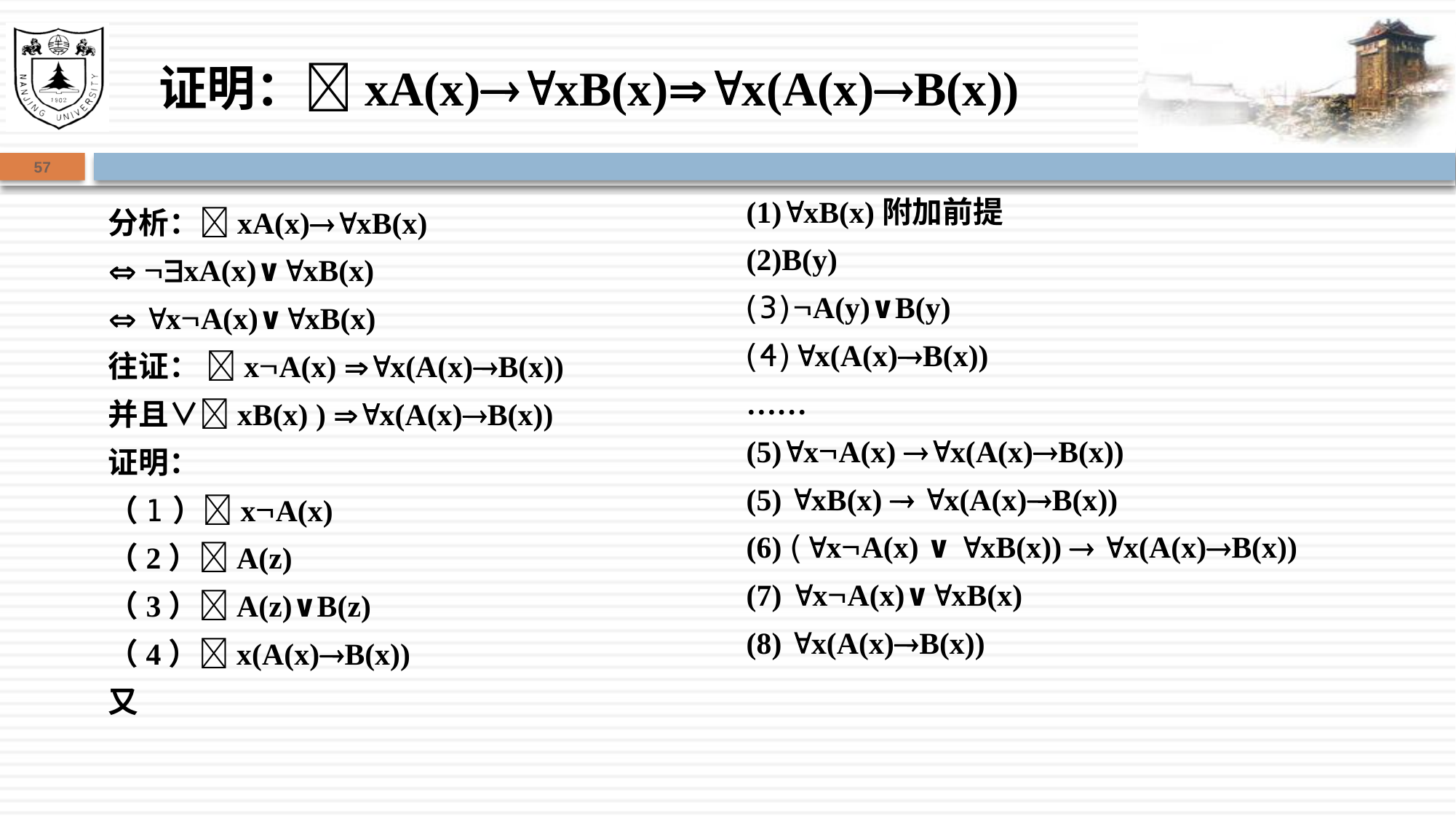

# 证明：∃xA(x)→∀xB(x)⇒∀x(A(x)→B(x))
57
分析：∃xA(x)→∀xB(x)
⇔ ¬∃xA(x)∨∀xB(x)
⇔ ∀x¬A(x)∨∀xB(x)
往证： ∀x¬A(x) ⇒∀x(A(x)→B(x))
并且∨∀xB(x) ) ⇒∀x(A(x)→B(x))
证明：
（1）∀x¬A(x)
（2）¬A(z)
（3）¬A(z)∨B(z)
（4）∀x(A(x)→B(x))
又
(1)∀xB(x)附加前提
(2)B(y)
(3)¬A(y)∨B(y)
(4)∀x(A(x)→B(x))
……
(5)∀x¬A(x) →∀x(A(x)→B(x))
(5) ∀xB(x) → ∀x(A(x)→B(x))
(6) (∀x¬A(x) ∨ ∀xB(x)) → ∀x(A(x)→B(x))
(7) ∀x¬A(x)∨∀xB(x)
(8) ∀x(A(x)→B(x))